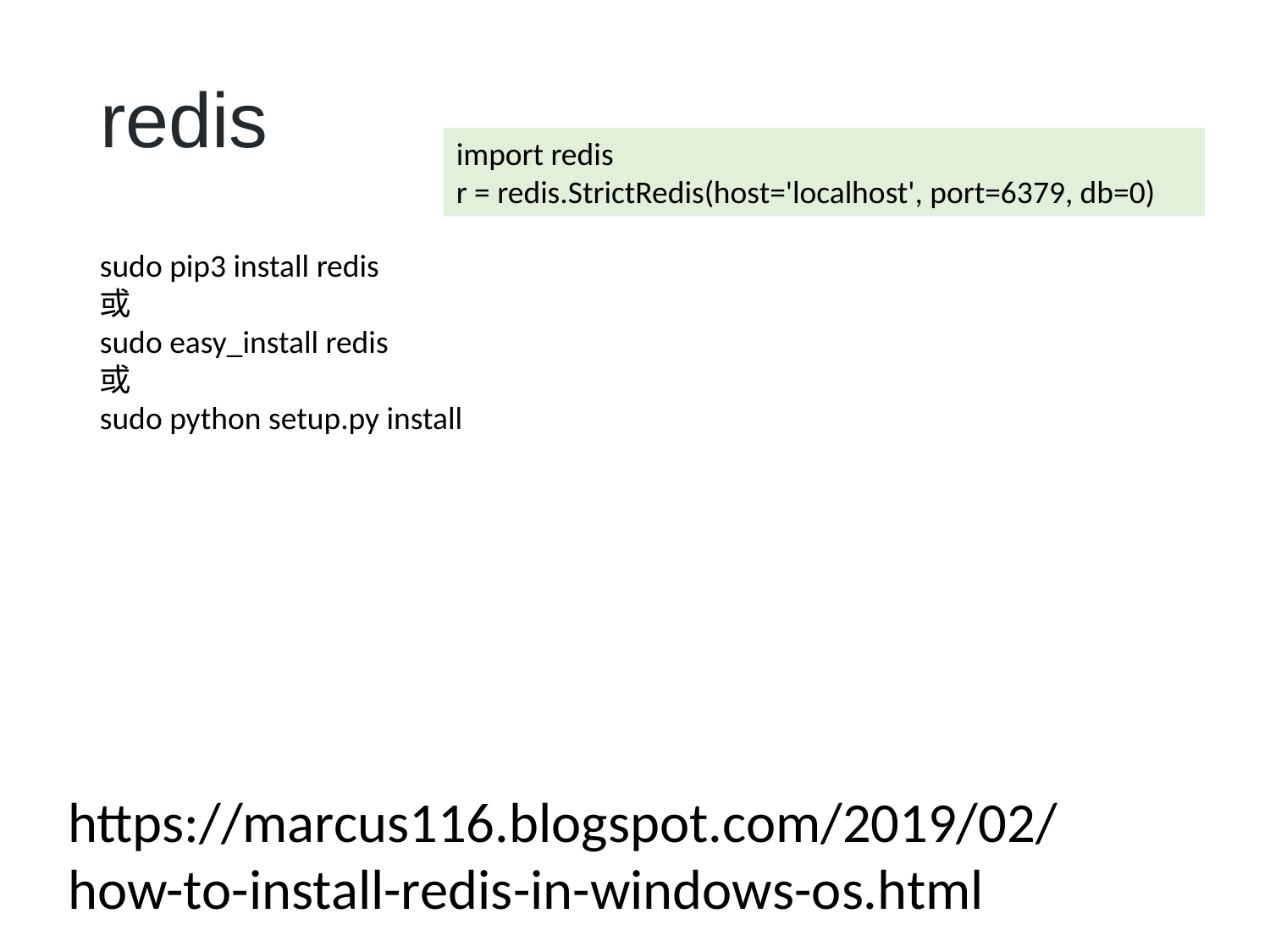

# redis
import redis
r = redis.StrictRedis(host='localhost', port=6379, db=0)
sudo pip3 install redis
或
sudo easy_install redis
或
sudo python setup.py install
https://marcus116.blogspot.com/2019/02/how-to-install-redis-in-windows-os.html